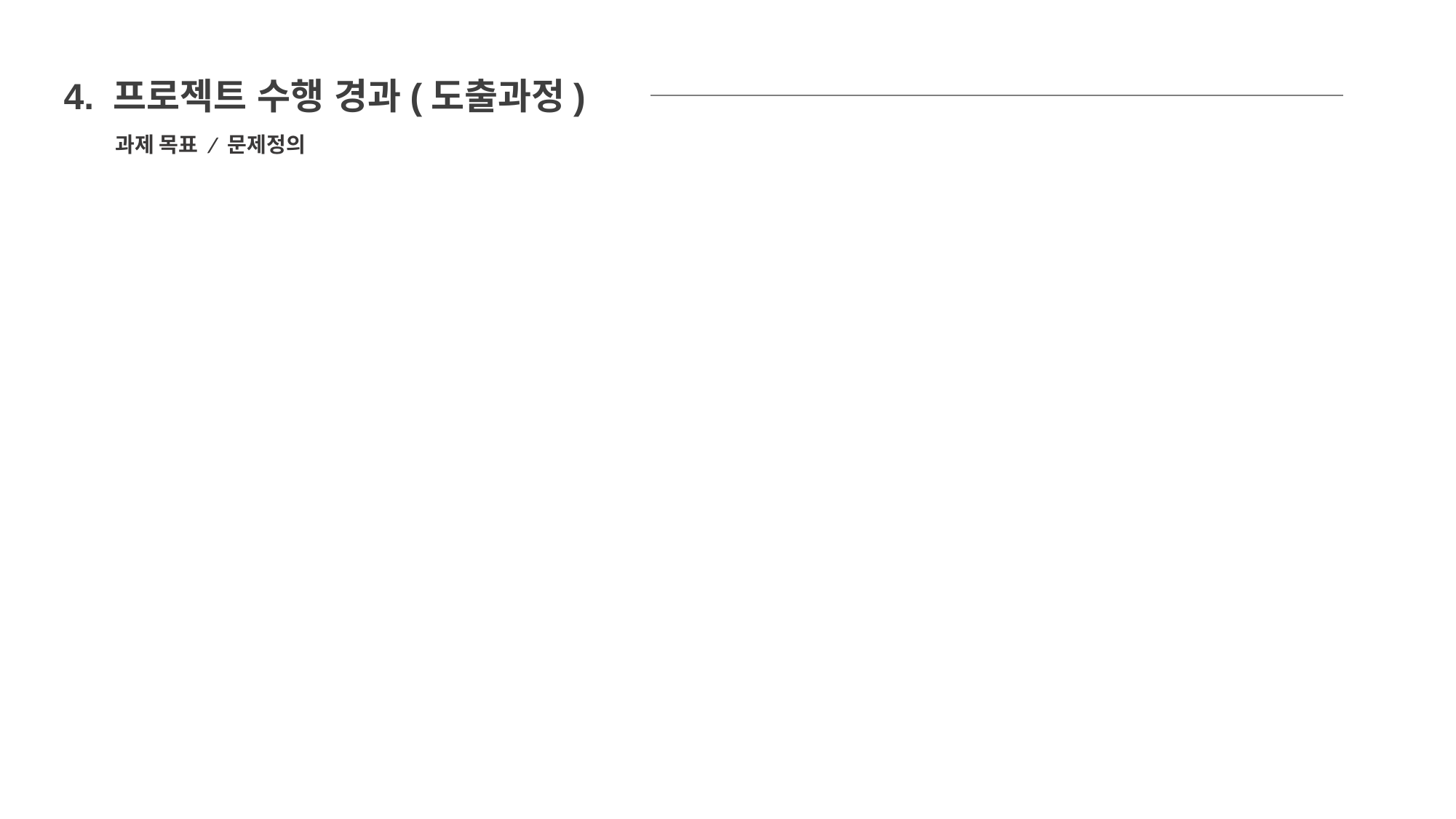

4. 프로젝트 수행 경과(도출과정)
과제 목표 / 문제정의